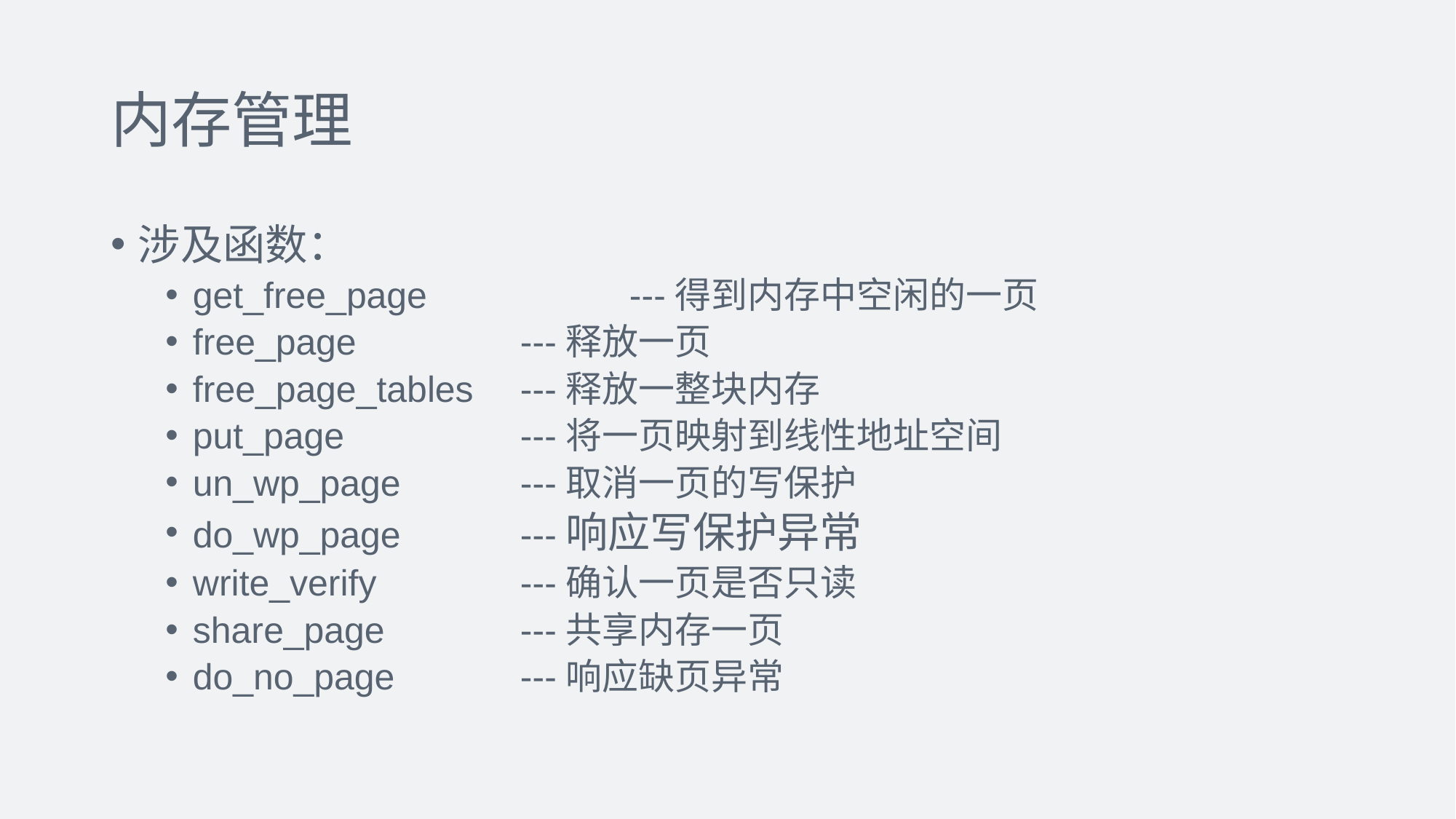

# 内存管理
涉及函数：
get_free_page		---得到内存中空闲的一页
free_page		---释放一页
free_page_tables	---释放一整块内存
put_page		---将一页映射到线性地址空间
un_wp_page		---取消一页的写保护
do_wp_page		---响应写保护异常
write_verify		---确认一页是否只读
share_page		---共享内存一页
do_no_page		---响应缺页异常